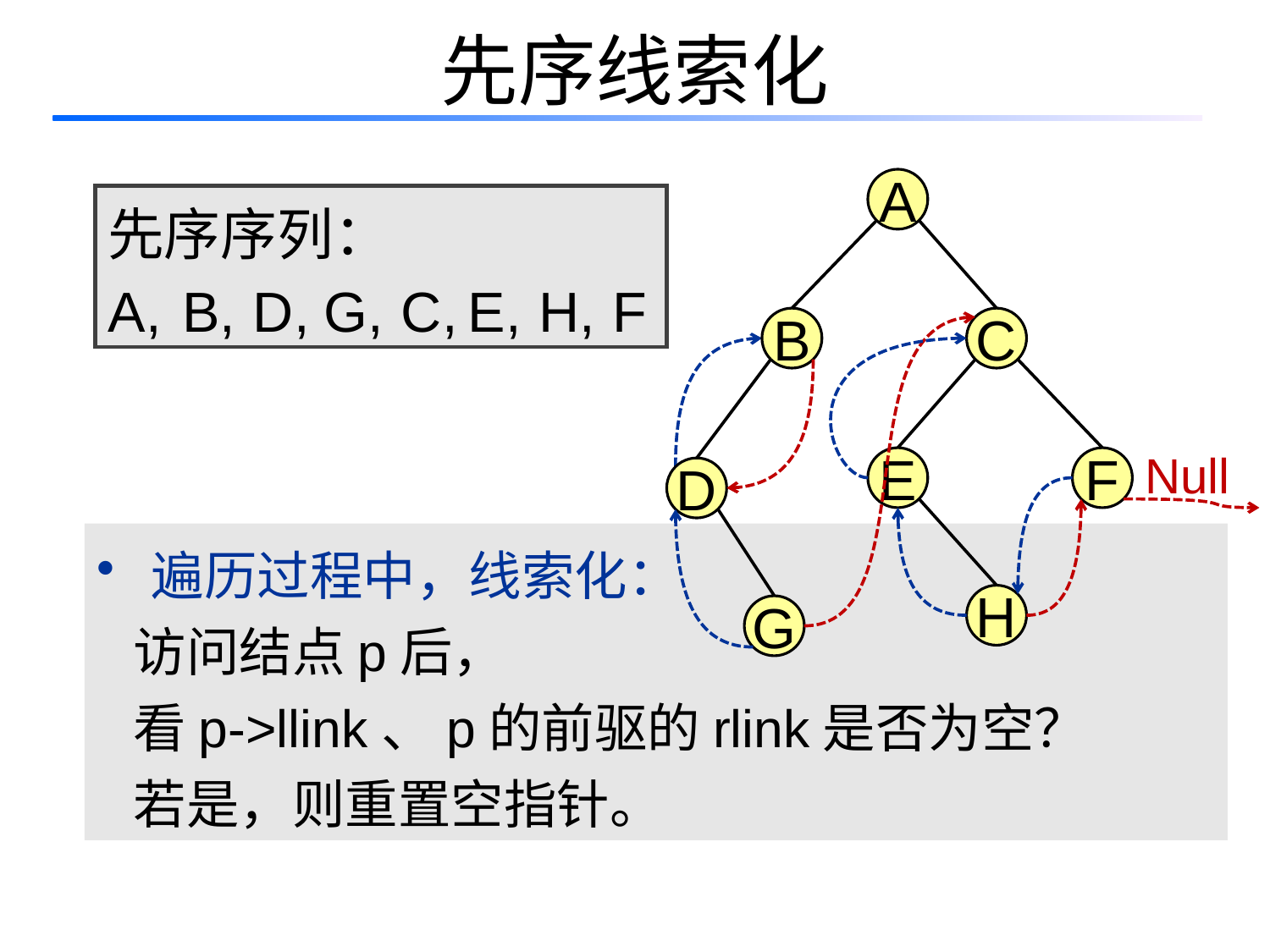

# 先序线索化

A
先序序列：

A,
B,
D,
G,
C,
E,
H,
F
B
C
Null
E
F
D
 遍历过程中，线索化：
  访问结点p后，
  看p->llink、p的前驱的rlink是否为空？
  若是，则重置空指针。
H
G